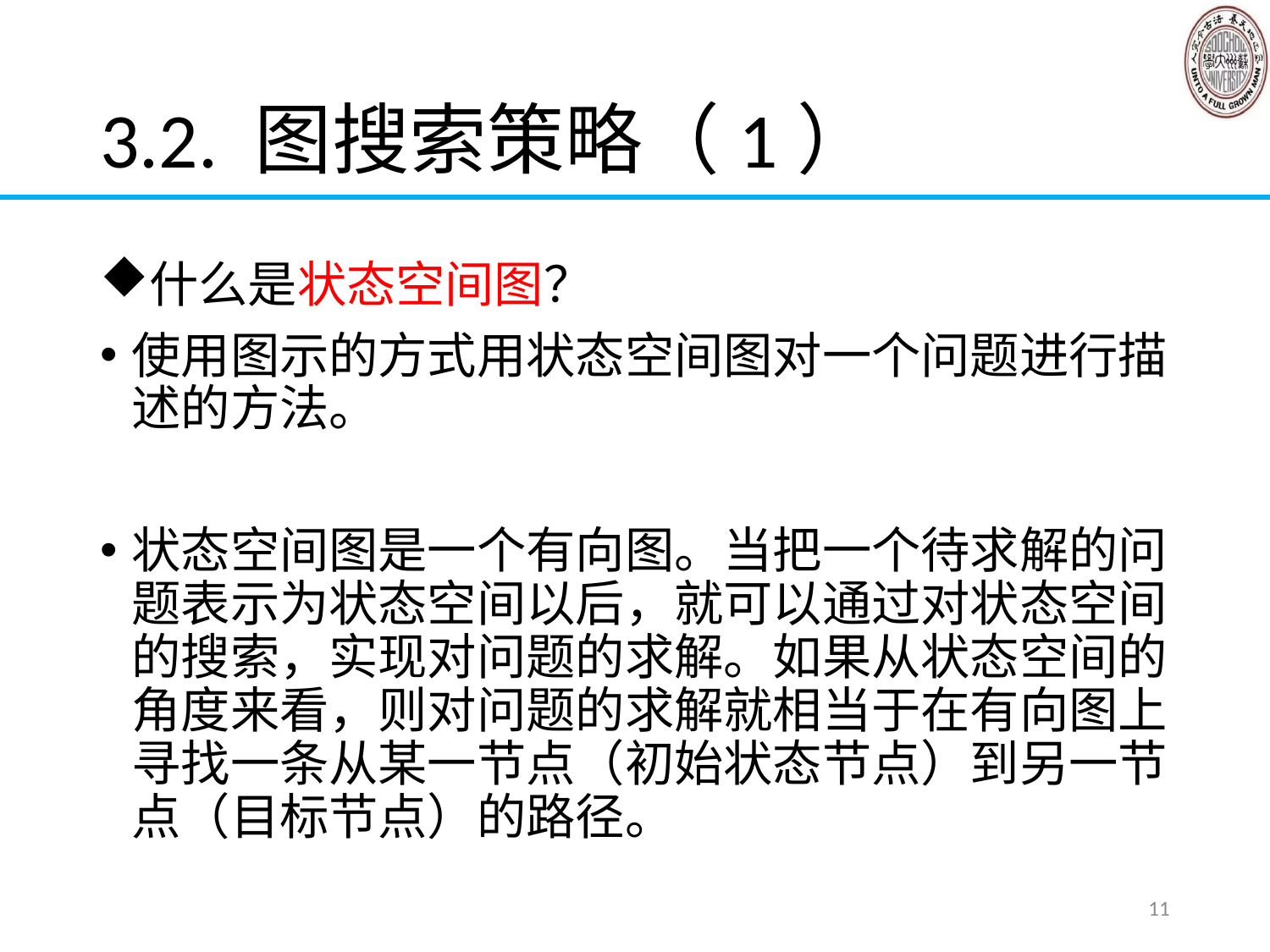

# 3.2. 图搜索策略（1）
什么是状态空间图？
使用图示的方式用状态空间图对一个问题进行描述的方法。

状态空间图是一个有向图。当把一个待求解的问题表示为状态空间以后，就可以通过对状态空间的搜索，实现对问题的求解。如果从状态空间的角度来看，则对问题的求解就相当于在有向图上寻找一条从某一节点（初始状态节点）到另一节点（目标节点）的路径。

11